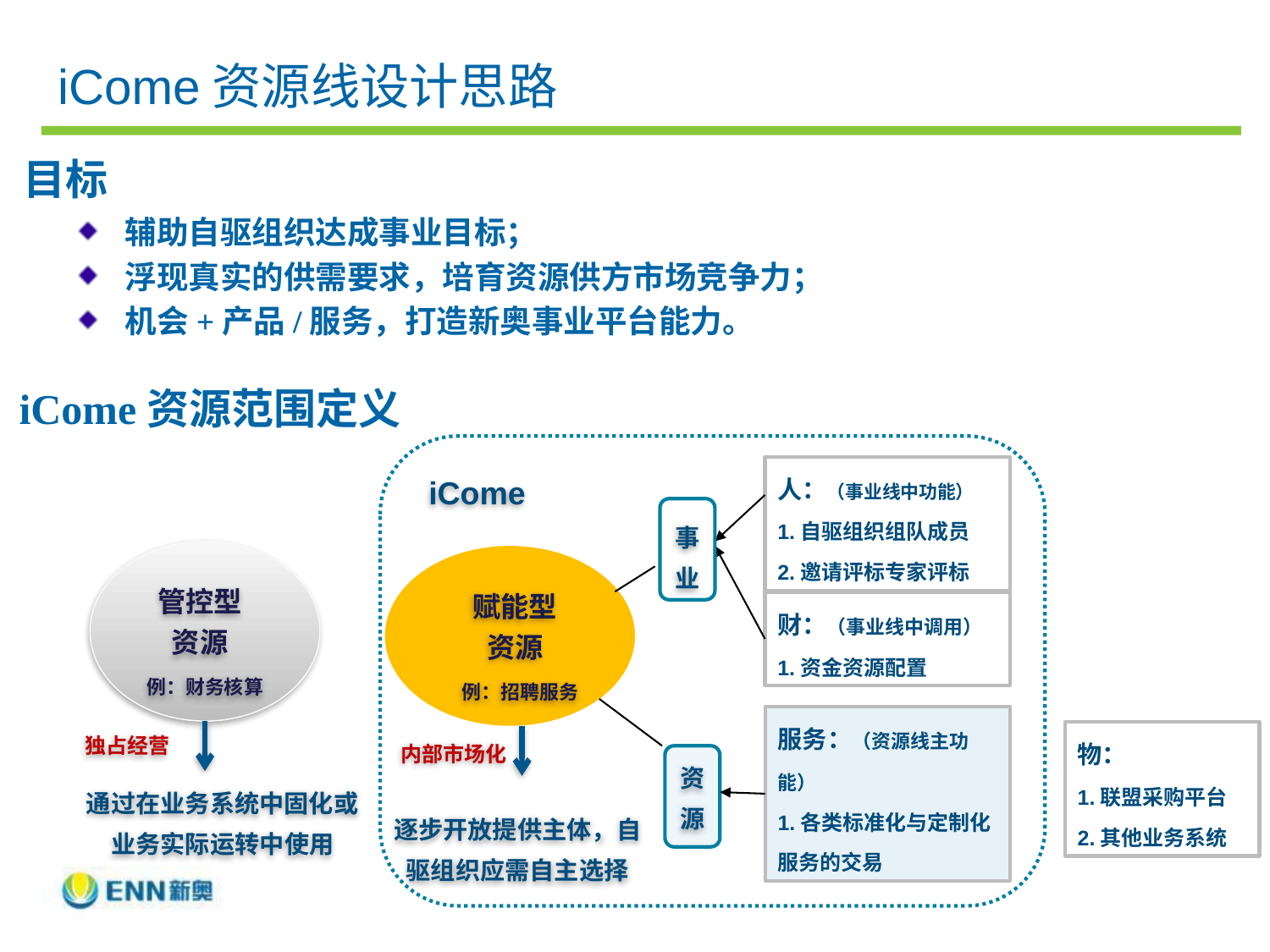

# iCome资源线设计思路
目标
辅助自驱组织达成事业目标；
浮现真实的供需要求，培育资源供方市场竞争力；
机会+产品/服务，打造新奥事业平台能力。
iCome资源范围定义

人：（事业线中功能）
1.自驱组织组队成员
2.邀请评标专家评标
iCome

事 业

赋能型
资源
例：招聘服务
财：（事业线中调用）
1.资金资源配置
内部市场化
服务：（资源线主功能）
1.各类标准化与定制化服务的交易

资
源
逐步开放提供主体，自驱组织应需自主选择

管控型
资源
例：财务核算
独占经营
物：
1.联盟采购平台
2.其他业务系统
通过在业务系统中固化或业务实际运转中使用